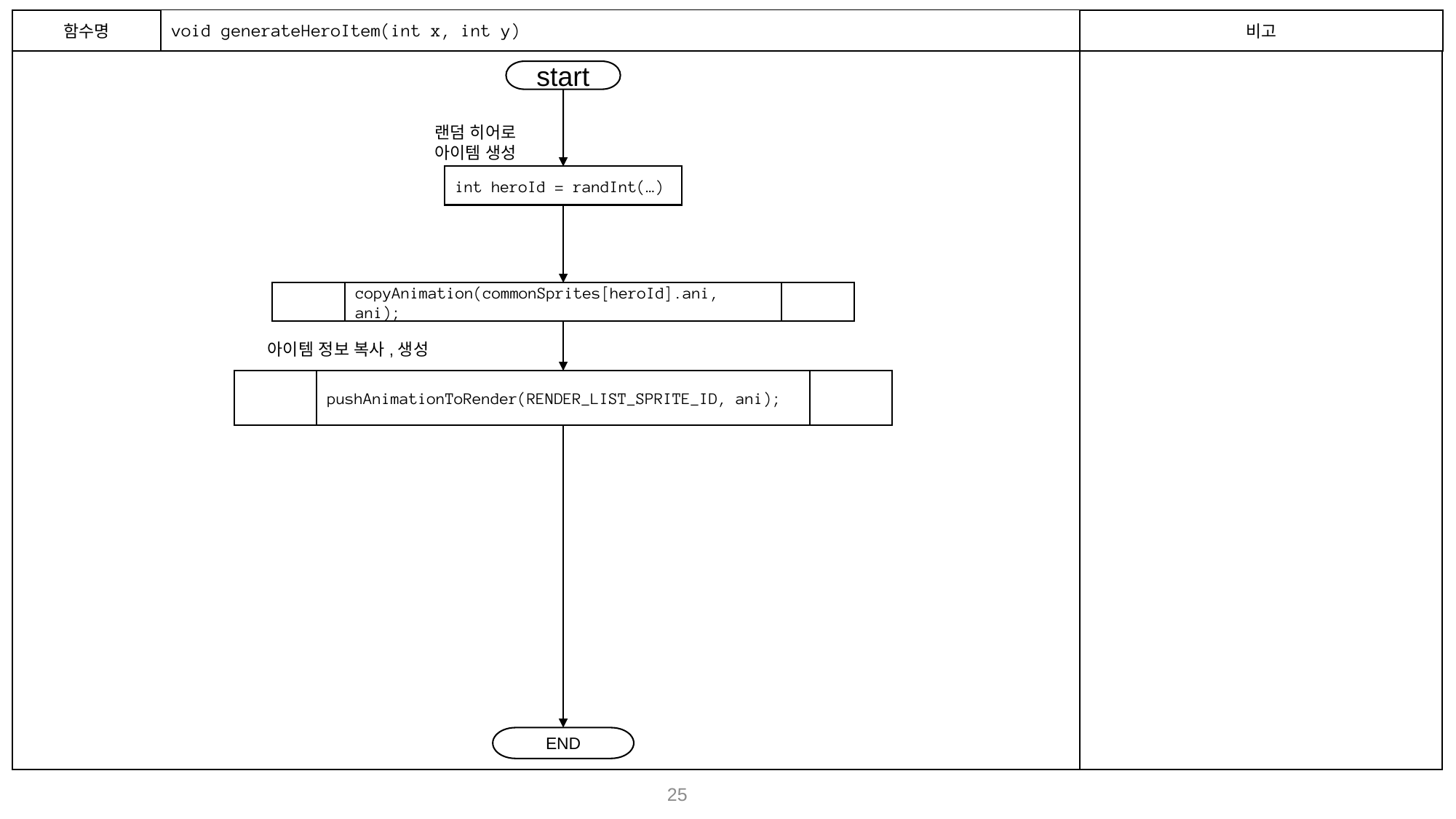

함수명
# void generateHeroItem(int x, int y)
비고

start
랜덤 히어로 아이템 생성
int heroId = randInt(…)
copyAnimation(commonSprites[heroId].ani, ani);
아이템 정보 복사,생성
pushAnimationToRender(RENDER_LIST_SPRITE_ID, ani);
END
25